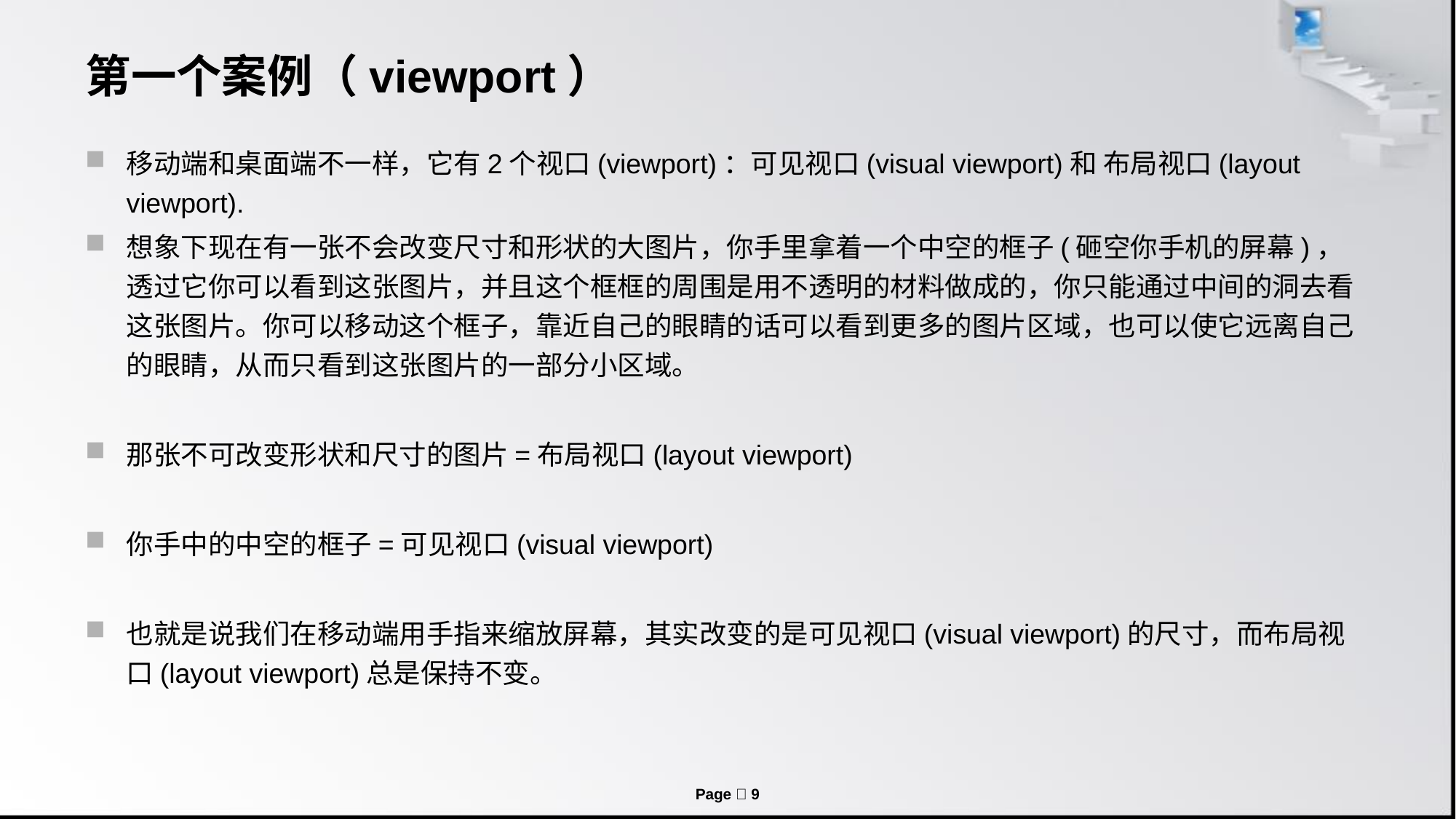

# 第一个案例（viewport）
移动端和桌面端不一样，它有2个视口(viewport)：可见视口(visual viewport)和 布局视口(layout viewport).
想象下现在有一张不会改变尺寸和形状的大图片，你手里拿着一个中空的框子(砸空你手机的屏幕)，透过它你可以看到这张图片，并且这个框框的周围是用不透明的材料做成的，你只能通过中间的洞去看这张图片。你可以移动这个框子，靠近自己的眼睛的话可以看到更多的图片区域，也可以使它远离自己的眼睛，从而只看到这张图片的一部分小区域。

那张不可改变形状和尺寸的图片=布局视口(layout viewport)

你手中的中空的框子=可见视口(visual viewport)

也就是说我们在移动端用手指来缩放屏幕，其实改变的是可见视口(visual viewport)的尺寸，而布局视口(layout viewport)总是保持不变。